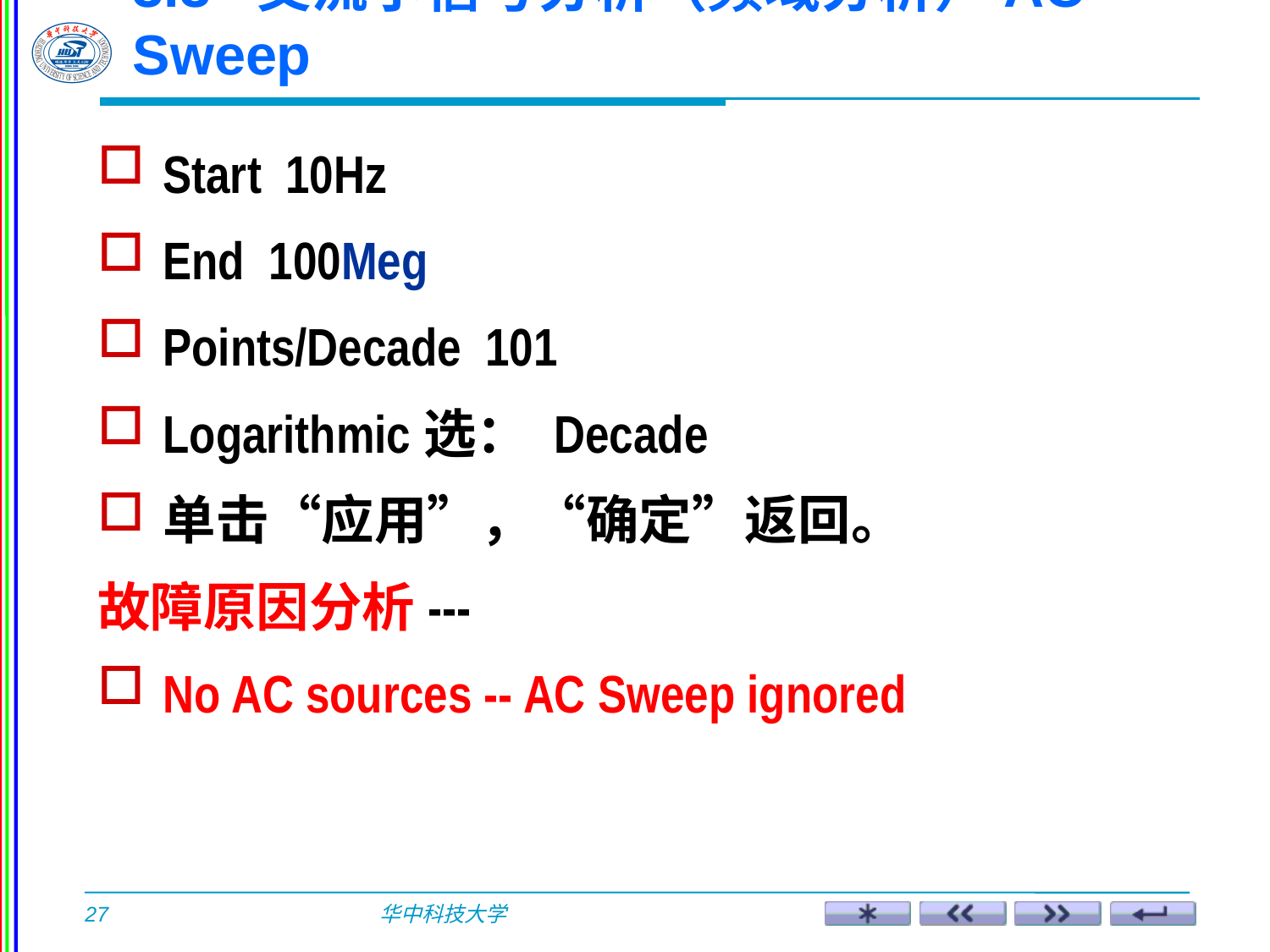

3.3  交流小信号分析（频域分析）AC Sweep
Start  10Hz
End  100Meg
Points/Decade  101
Logarithmic选： Decade
单击“应用”，“确定”返回。
故障原因分析---
No AC sources -- AC Sweep ignored